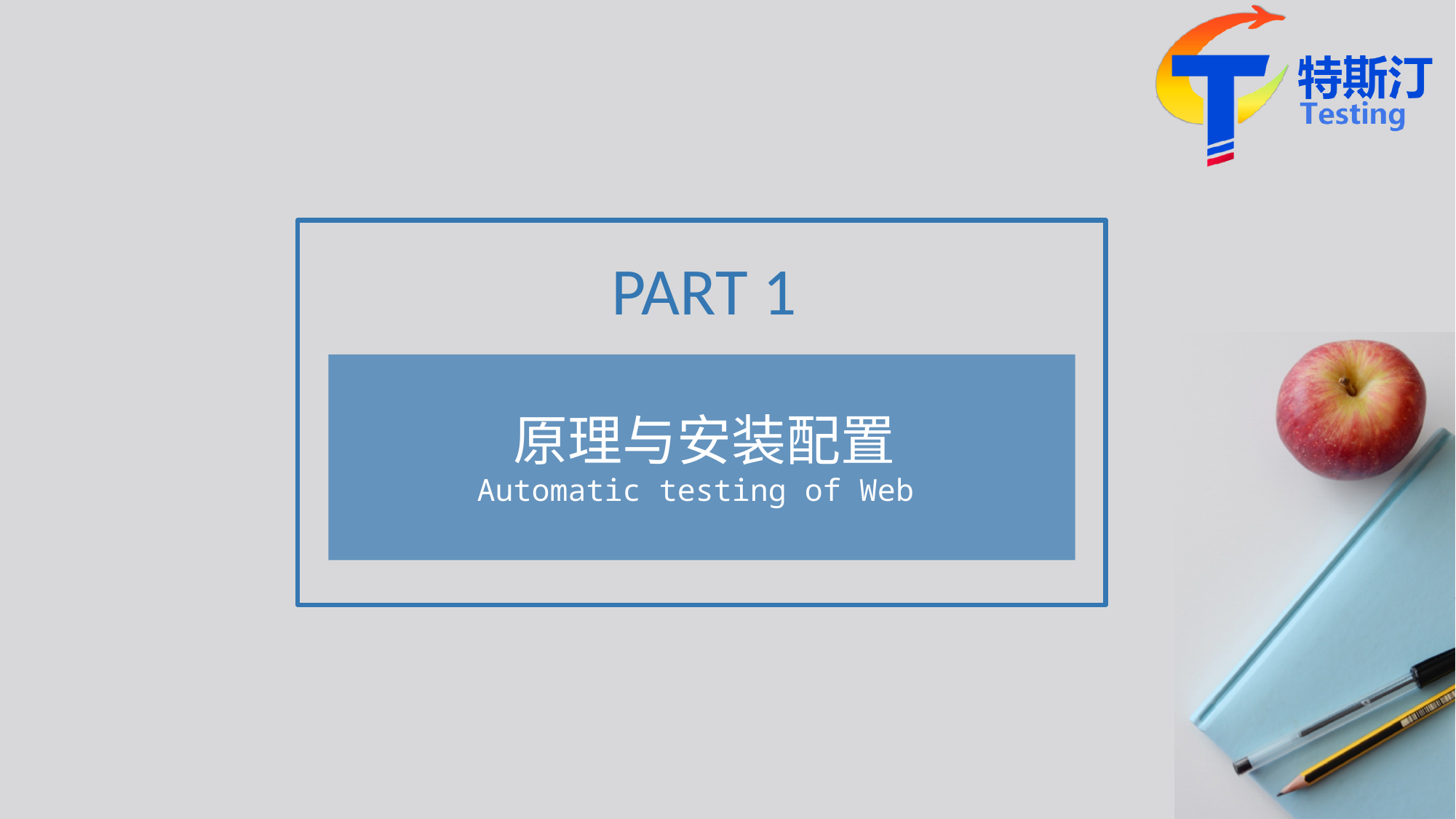

PART 1

原理与安装配置
Automatic testing of Web